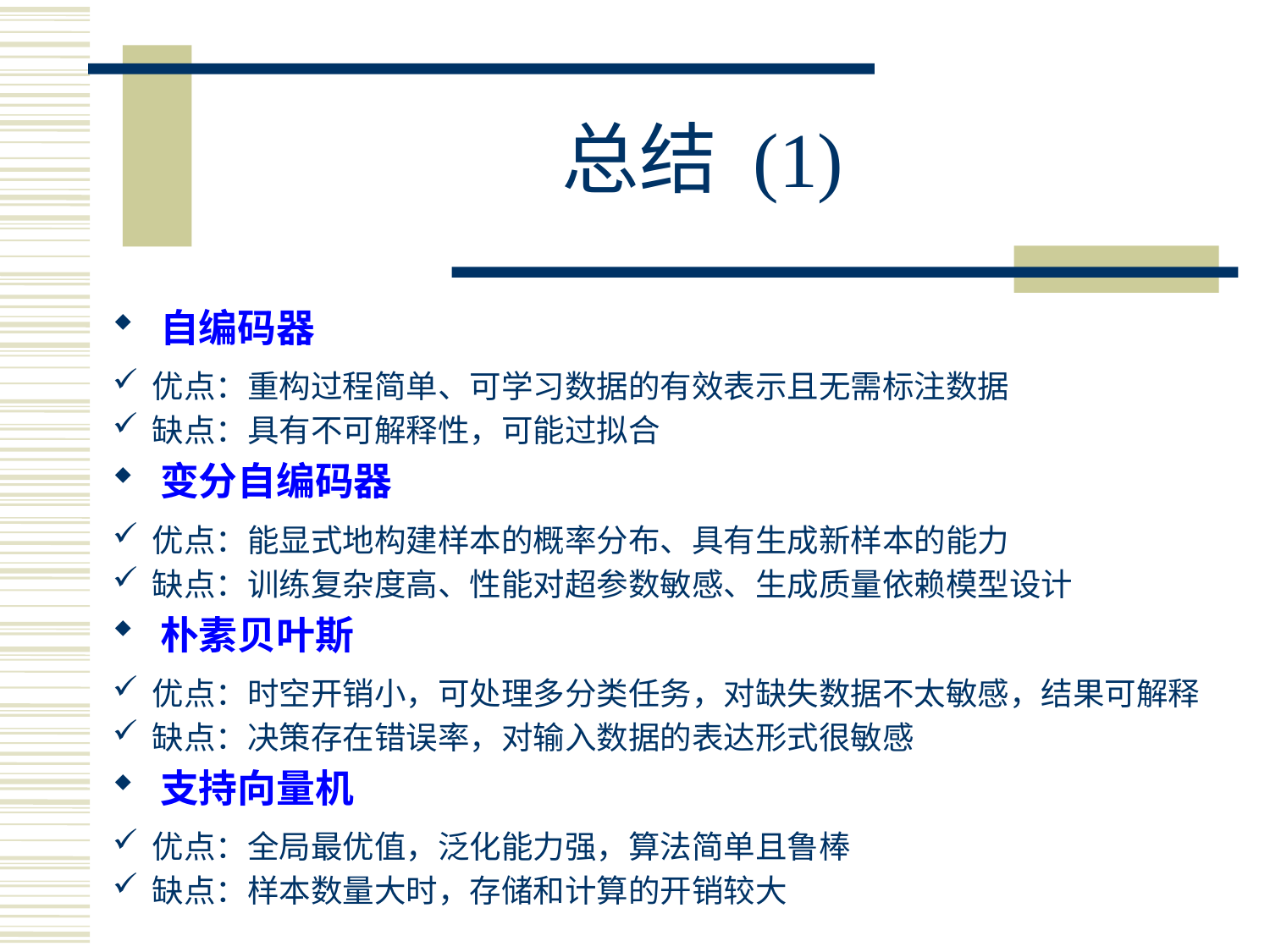

# 总结 (1)
自编码器
优点：重构过程简单、可学习数据的有效表示且无需标注数据
缺点：具有不可解释性，可能过拟合
变分自编码器
优点：能显式地构建样本的概率分布、具有生成新样本的能力
缺点：训练复杂度高、性能对超参数敏感、生成质量依赖模型设计
朴素贝叶斯
优点：时空开销小，可处理多分类任务，对缺失数据不太敏感，结果可解释
缺点：决策存在错误率，对输入数据的表达形式很敏感
支持向量机
优点：全局最优值，泛化能力强，算法简单且鲁棒
缺点：样本数量大时，存储和计算的开销较大